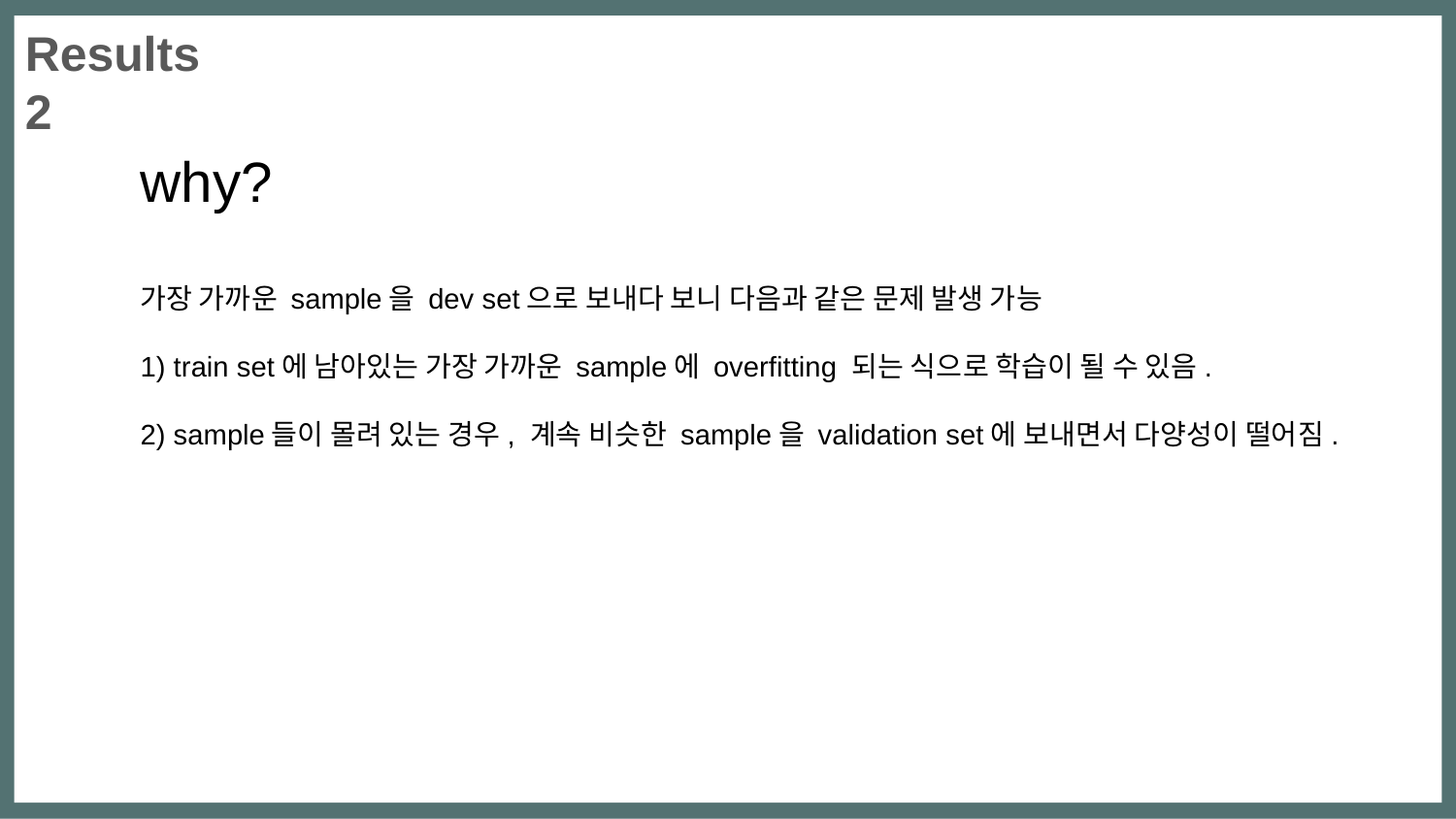

Results 2
why?

가장 가까운 sample을 dev set으로 보내다 보니 다음과 같은 문제 발생 가능

1) train set에 남아있는 가장 가까운 sample에 overfitting 되는 식으로 학습이 될 수 있음.

2) sample들이 몰려 있는 경우, 계속 비슷한 sample을 validation set에 보내면서 다양성이 떨어짐.